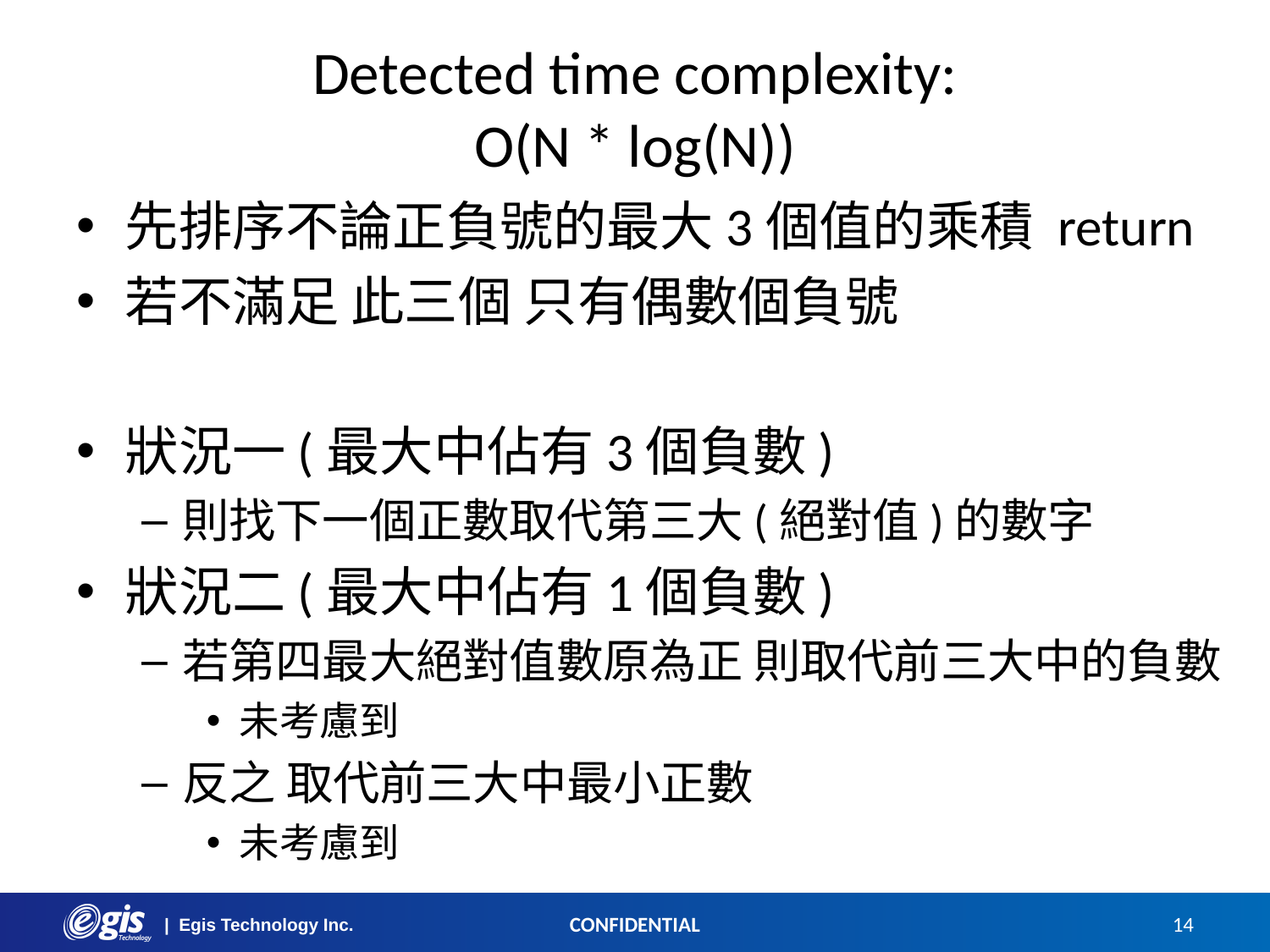

# Detected time complexity: O(N * log(N))
先排序不論正負號的最大3個值的乘積 return
若不滿足 此三個 只有偶數個負號

狀況一(最大中佔有3個負數)
則找下一個正數取代第三大(絕對值)的數字
狀況二(最大中佔有1個負數)
若第四最大絕對值數原為正 則取代前三大中的負數
未考慮到
反之 取代前三大中最小正數
未考慮到